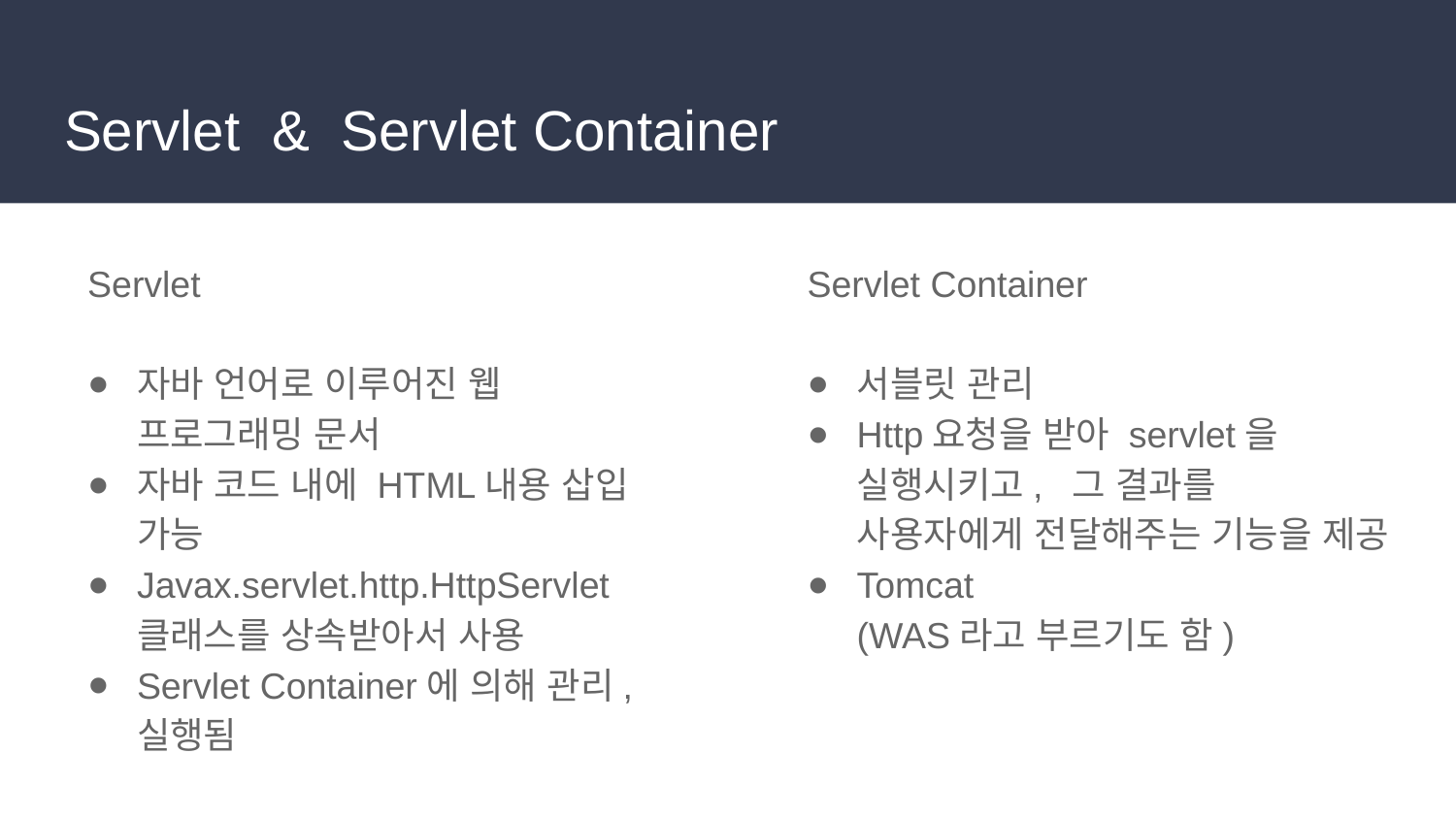

# Servlet  &  Servlet Container
Servlet

자바 언어로 이루어진 웹 프로그래밍 문서
자바 코드 내에 HTML내용 삽입 가능
Javax.servlet.http.HttpServlet 클래스를 상속받아서 사용
Servlet Container에 의해 관리, 실행됨
Servlet Container

서블릿 관리
Http요청을 받아 servlet을 실행시키고,  그 결과를 사용자에게 전달해주는 기능을 제공
Tomcat
	(WAS라고 부르기도 함)